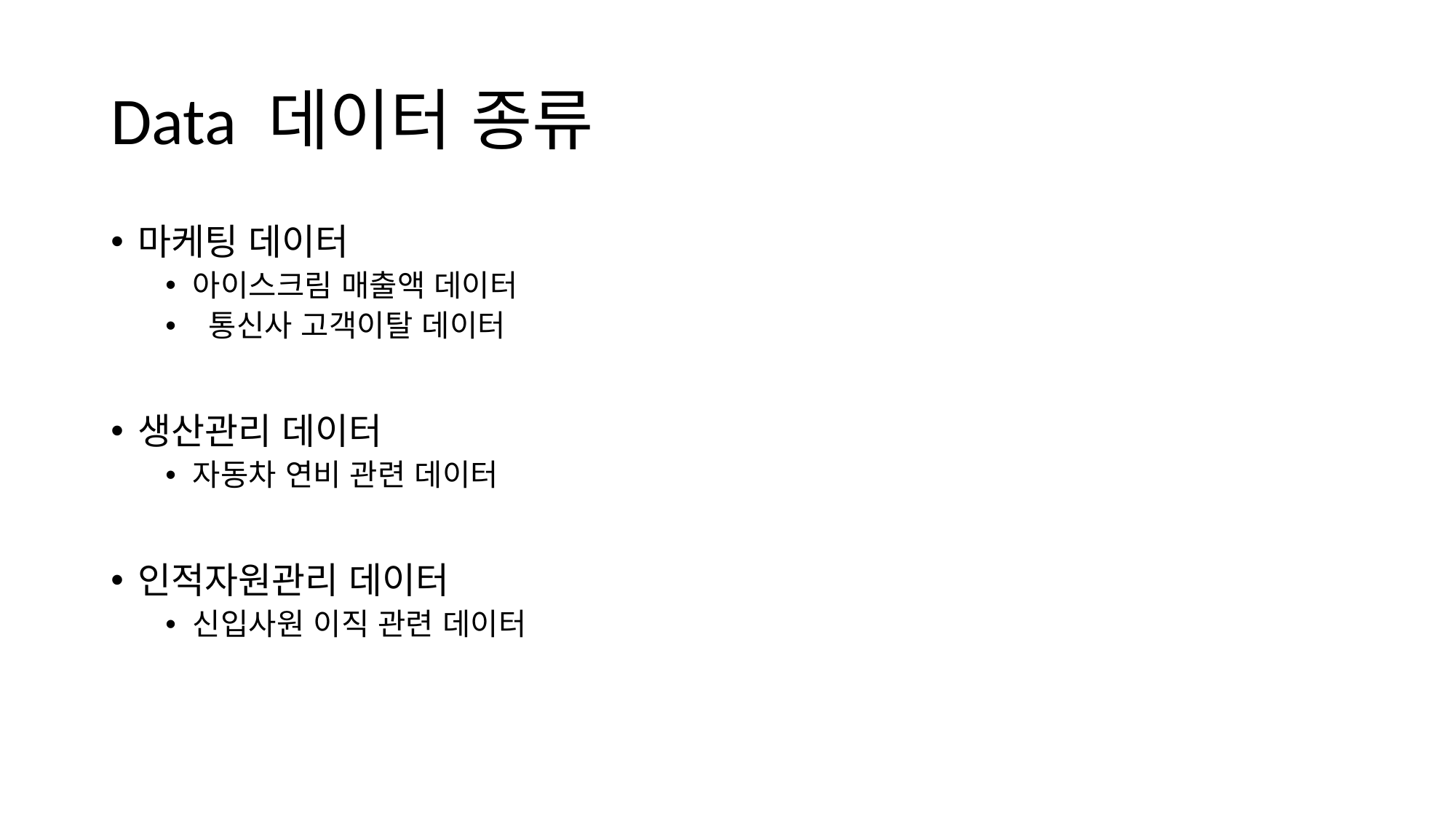

# Data 데이터 종류
마케팅 데이터
아이스크림 매출액 데이터
 통신사 고객이탈 데이터

생산관리 데이터
자동차 연비 관련 데이터

인적자원관리 데이터
신입사원 이직 관련 데이터